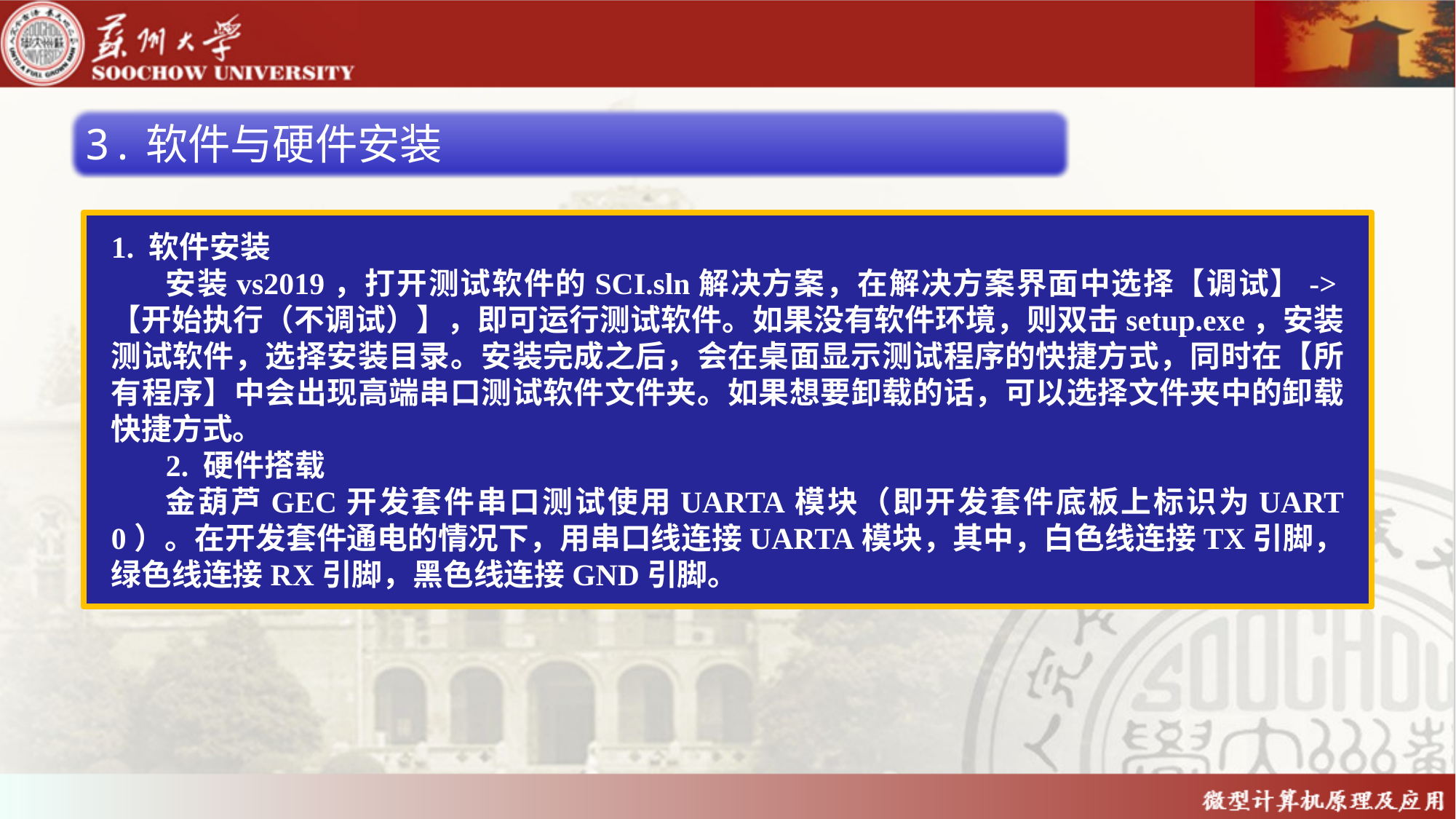

3.软件与硬件安装
1. 软件安装
安装vs2019，打开测试软件的SCI.sln解决方案，在解决方案界面中选择【调试】->【开始执行（不调试）】，即可运行测试软件。如果没有软件环境，则双击setup.exe，安装测试软件，选择安装目录。安装完成之后，会在桌面显示测试程序的快捷方式，同时在【所有程序】中会出现高端串口测试软件文件夹。如果想要卸载的话，可以选择文件夹中的卸载快捷方式。
2. 硬件搭载
金葫芦GEC开发套件串口测试使用UARTA模块（即开发套件底板上标识为UART0）。在开发套件通电的情况下，用串口线连接UARTA模块，其中，白色线连接TX引脚，绿色线连接RX引脚，黑色线连接GND引脚。